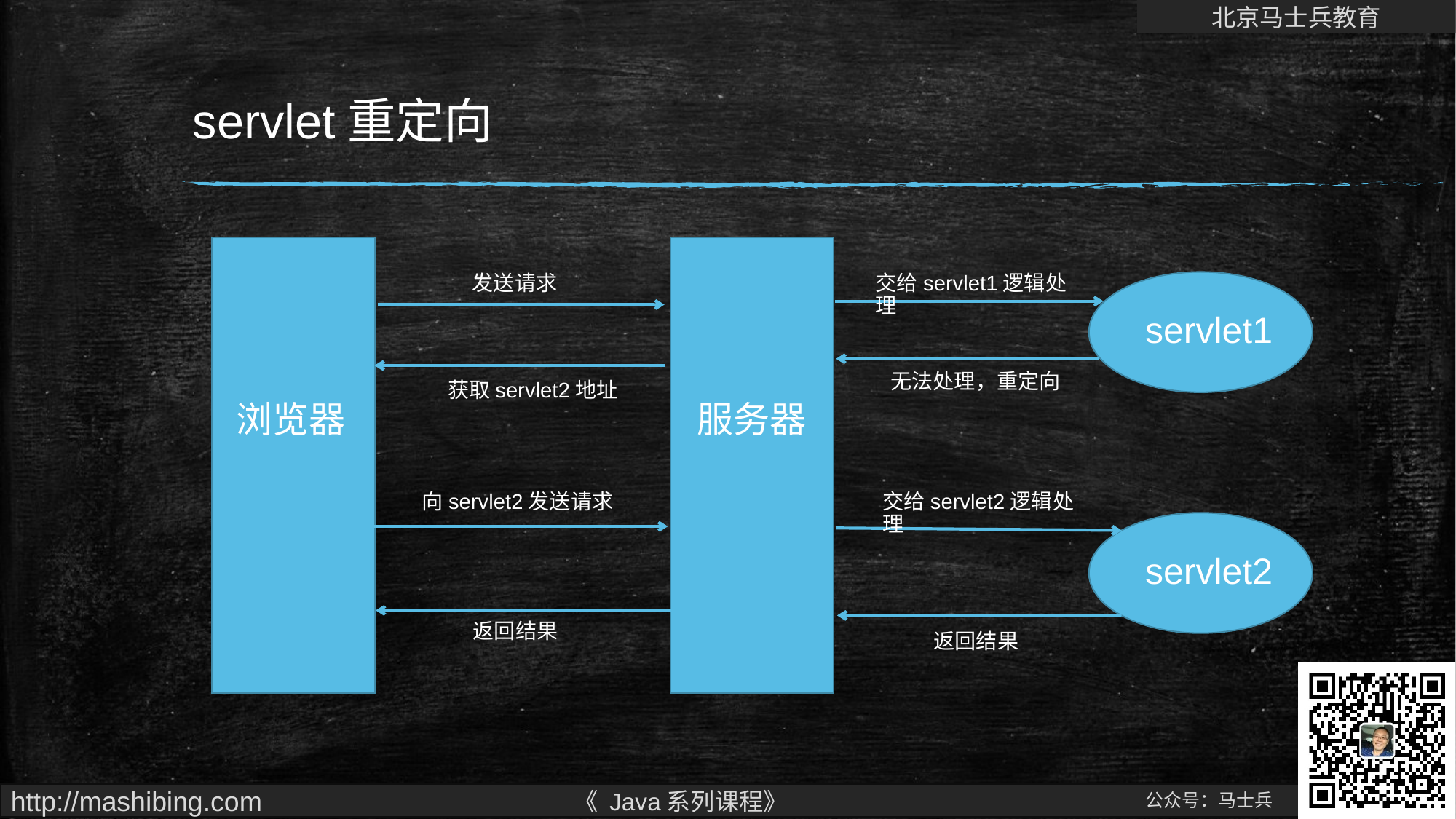

# servlet重定向

发送请求
交给servlet1逻辑处理

servlet1
无法处理，重定向
获取servlet2地址
浏览器
服务器
向servlet2发送请求
交给servlet2逻辑处理

servlet2
返回结果
返回结果